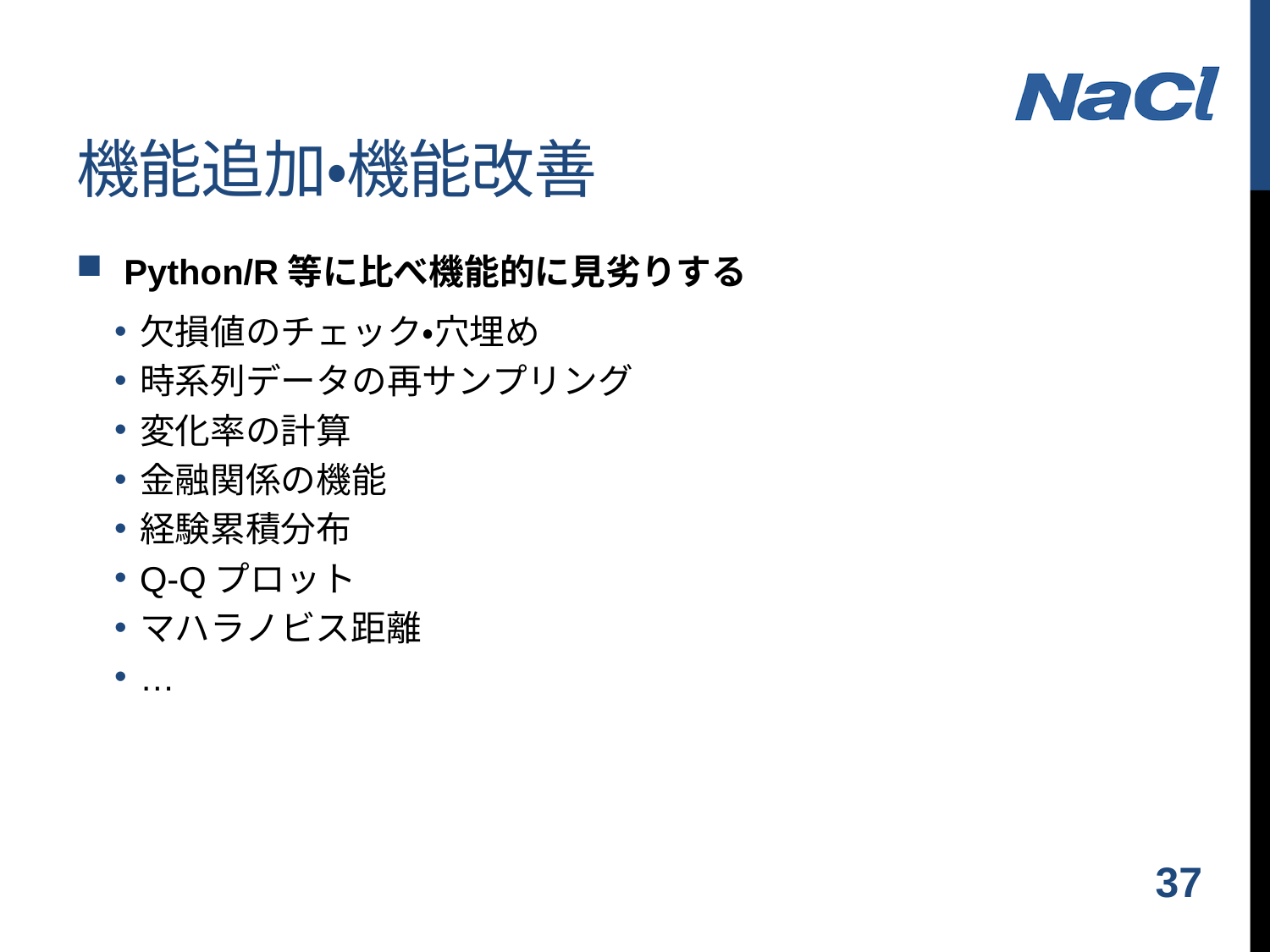

# 機能追加・機能改善
Python/R等に比べ機能的に見劣りする
欠損値のチェック・穴埋め
時系列データの再サンプリング
変化率の計算
金融関係の機能
経験累積分布
Q-Qプロット
マハラノビス距離
…

37